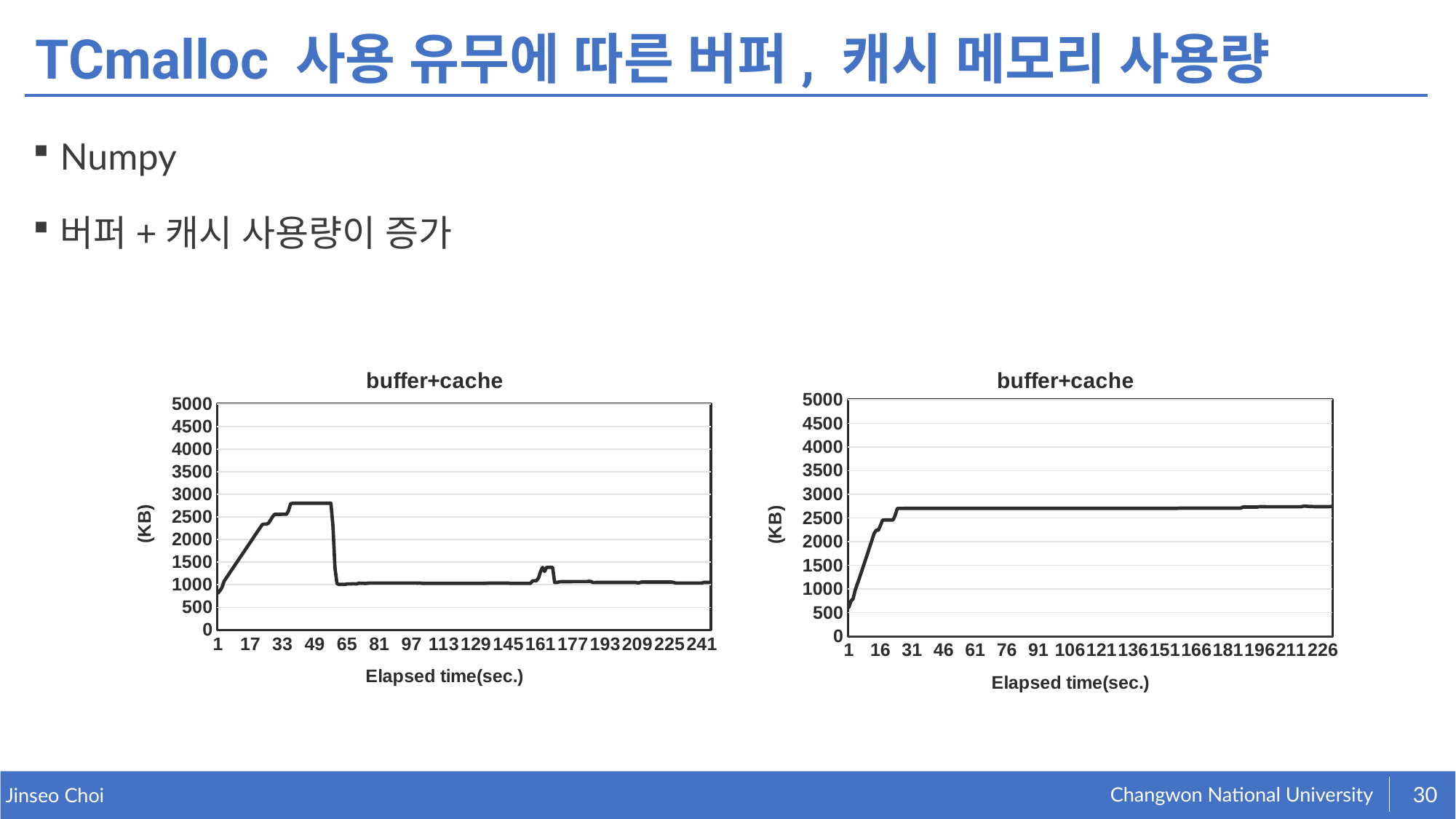

# TCmalloc 사용 유무에 따른 버퍼, 캐시 메모리 사용량
Numpy
버퍼+캐시 사용량이 증가

### Chart: buffer+cache

| Category |  |
|---|---|

### Chart: buffer+cache

| Category |  |
|---|---|
30